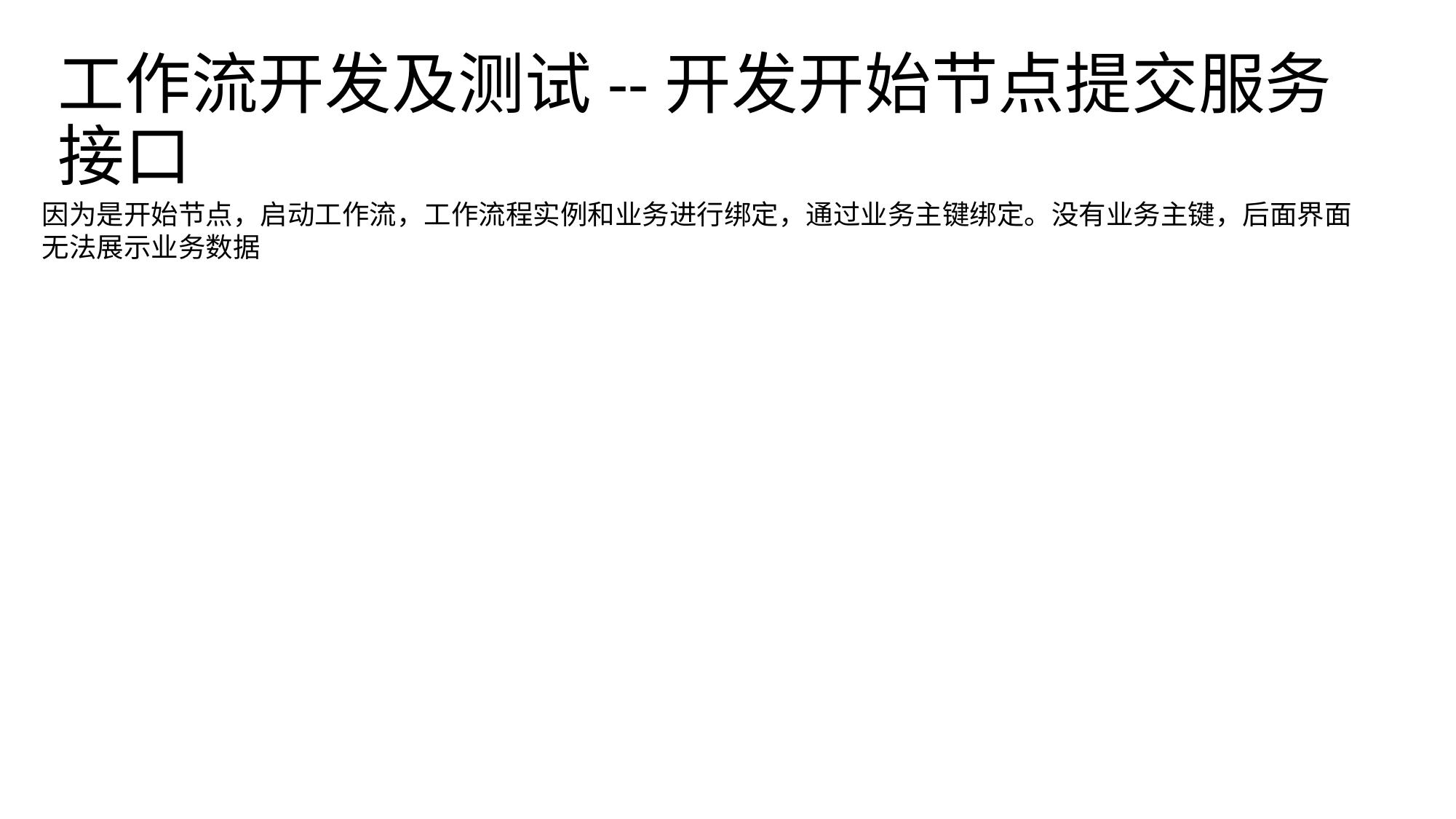

# 工作流开发及测试--开发开始节点提交服务接口
因为是开始节点，启动工作流，工作流程实例和业务进行绑定，通过业务主键绑定。没有业务主键，后面界面无法展示业务数据